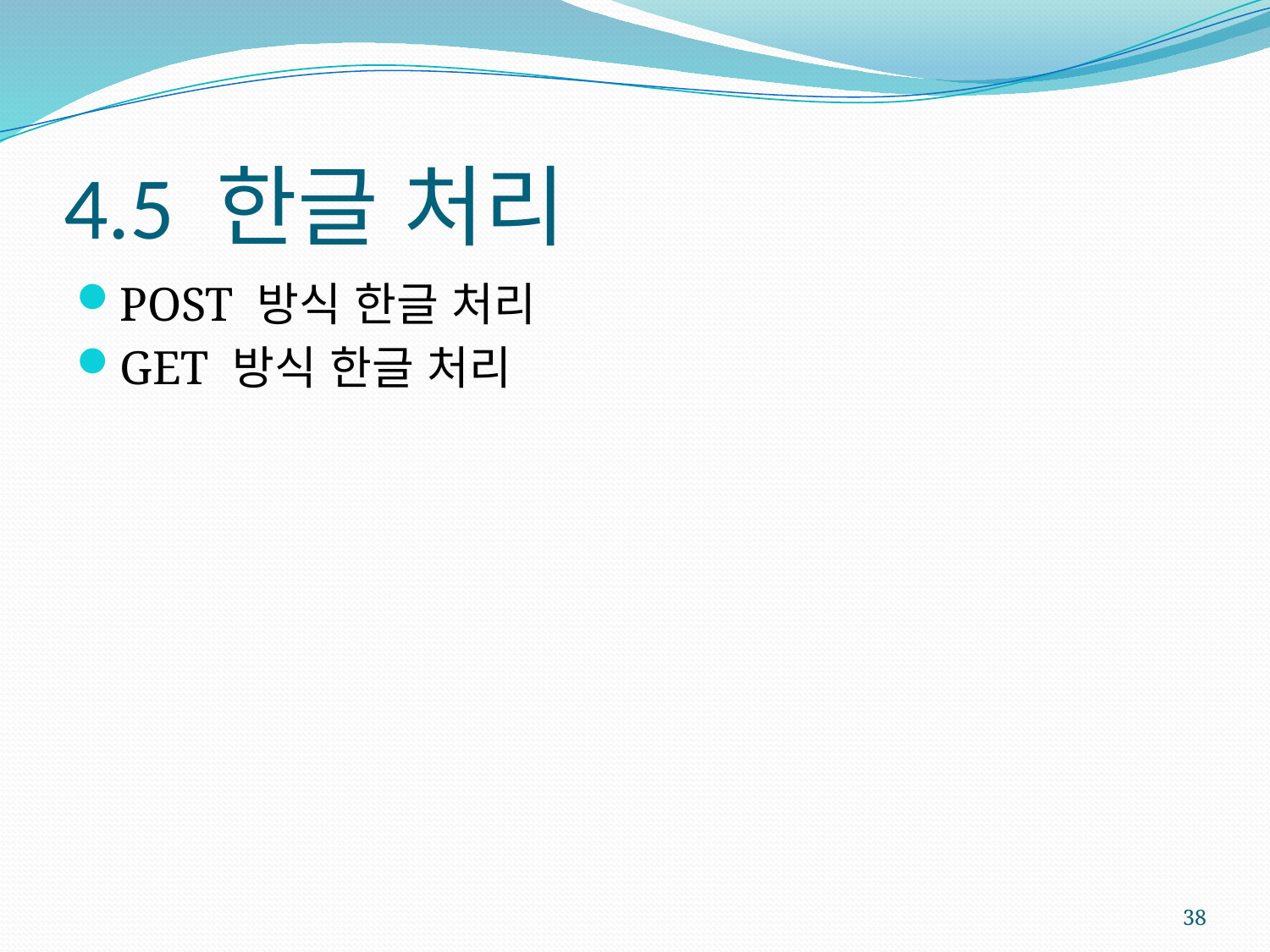

# 4.5 한글 처리
POST 방식 한글 처리
GET 방식 한글 처리
38